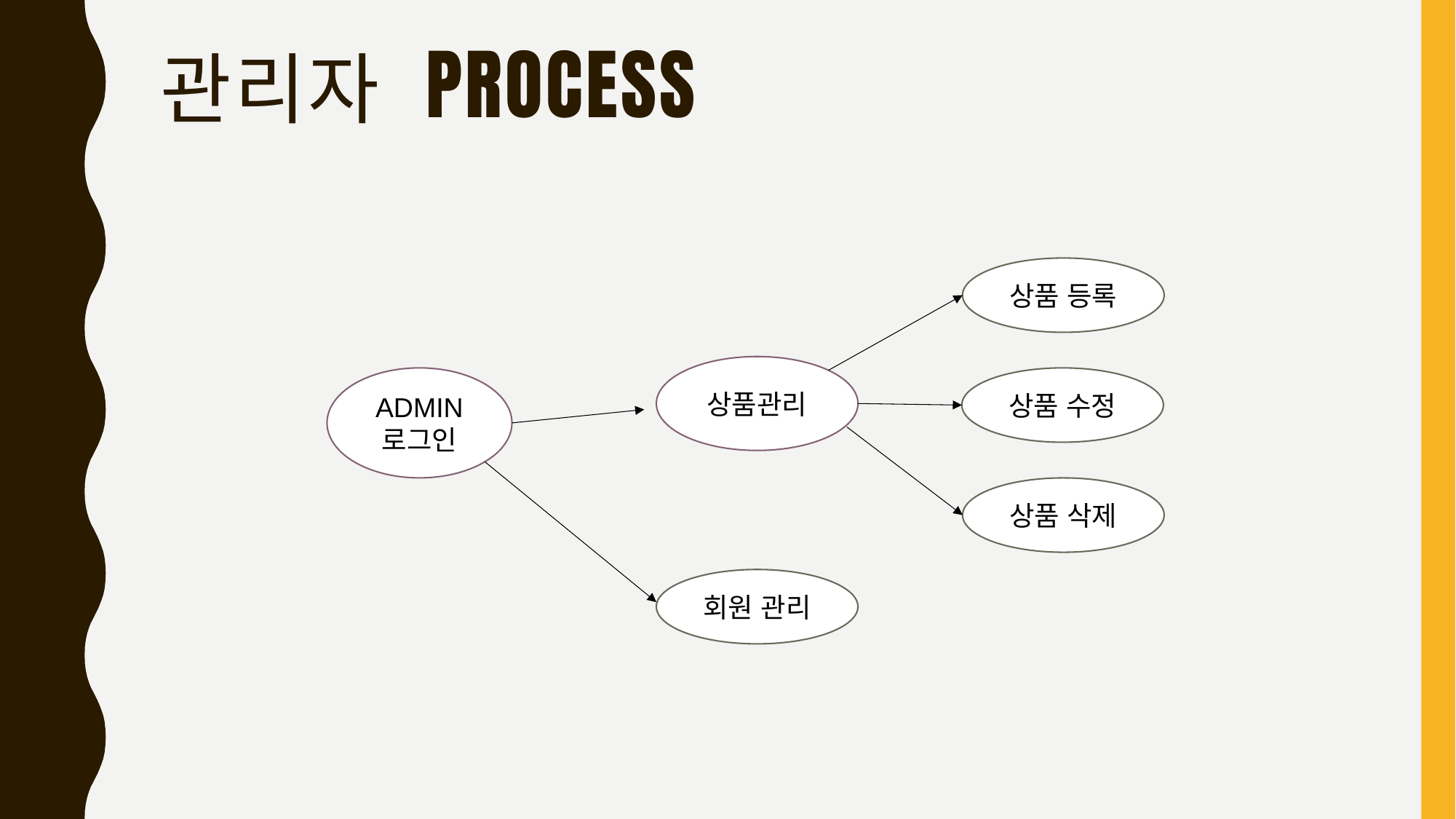

# 관리자 process
상품 등록
상품관리
ADMIN
로그인
상품 수정
상품 삭제
회원 관리